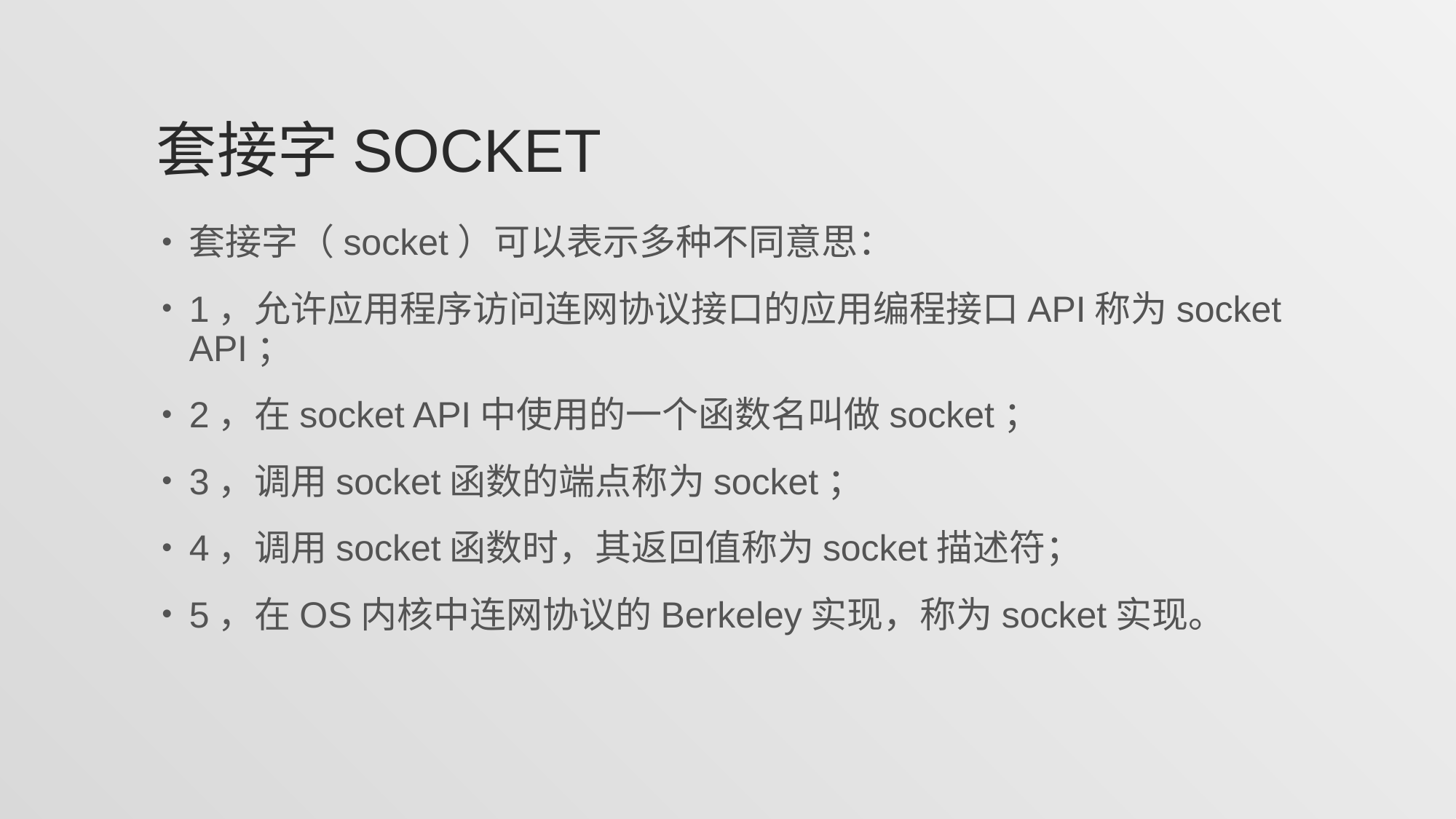

# 套接字Socket
套接字（socket）可以表示多种不同意思：
1，允许应用程序访问连网协议接口的应用编程接口API称为socket API；
2，在socket API中使用的一个函数名叫做socket；
3，调用socket函数的端点称为socket；
4，调用socket函数时，其返回值称为socket描述符；
5，在OS内核中连网协议的Berkeley实现，称为socket实现。